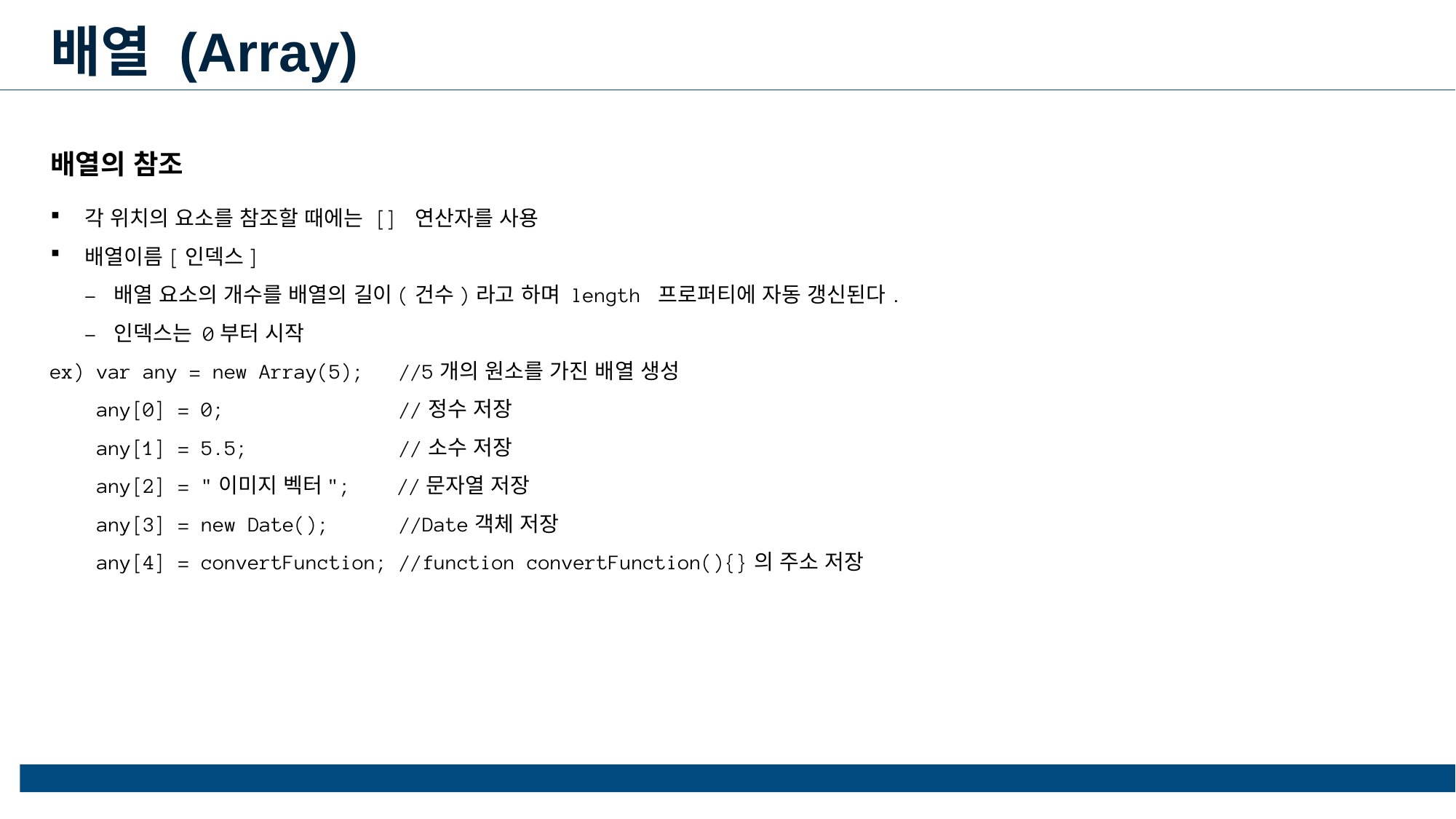

배열 (Array)
배열의 참조
각 위치의 요소를 참조할 때에는 [] 연산자를 사용
배열이름[인덱스]
   - 배열 요소의 개수를 배열의 길이(건수)라고 하며 length 프로퍼티에 자동 갱신된다.
   - 인덱스는 0부터 시작
ex) var any = new Array(5);   //5개의 원소를 가진 배열 생성
    any[0] = 0;               //정수 저장
    any[1] = 5.5;             //소수 저장
    any[2] = "이미지 벡터";    //문자열 저장
    any[3] = new Date();      //Date객체 저장
    any[4] = convertFunction; //function convertFunction(){}의 주소 저장